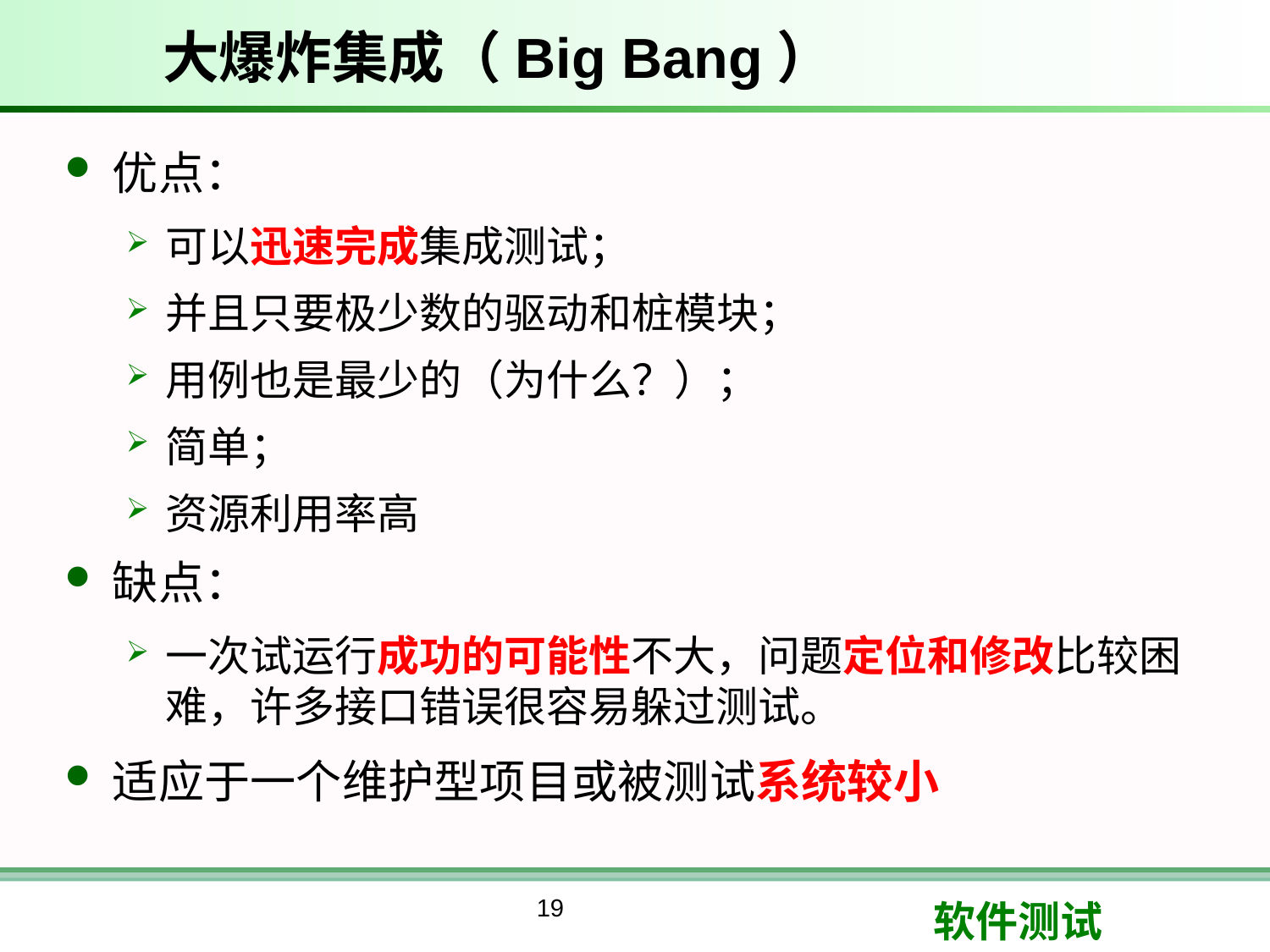

# 大爆炸集成（Big Bang）
优点：
可以迅速完成集成测试；
并且只要极少数的驱动和桩模块；
用例也是最少的（为什么？）；
简单；
资源利用率高
缺点：
一次试运行成功的可能性不大，问题定位和修改比较困难，许多接口错误很容易躲过测试。
适应于一个维护型项目或被测试系统较小

19